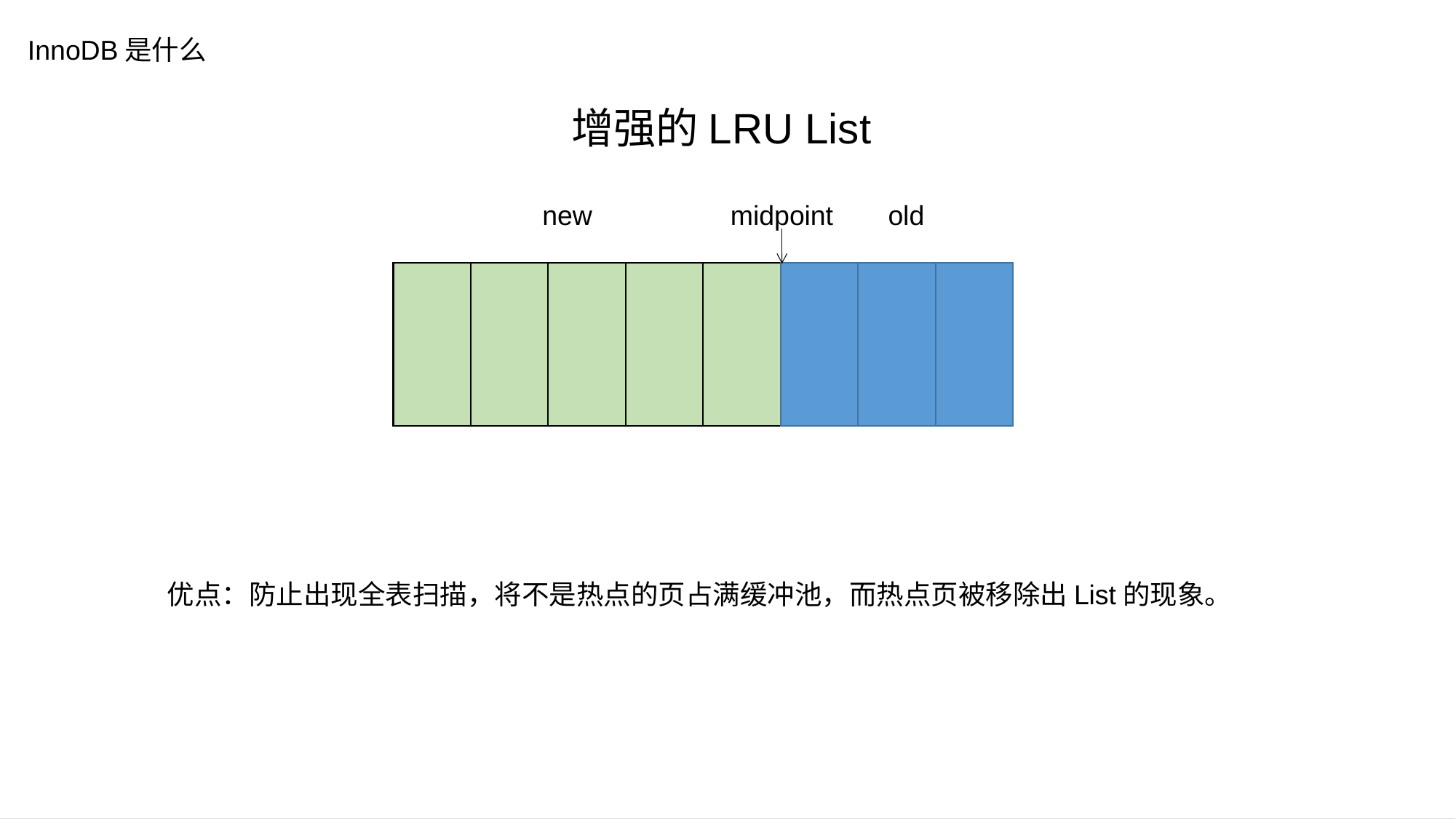

InnoDB是什么
增强的LRU List
new
midpoint
old

# 空白演示
在此输入您的封面副标题
优点：防止出现全表扫描，将不是热点的页占满缓冲池，而热点页被移除出List的现象。